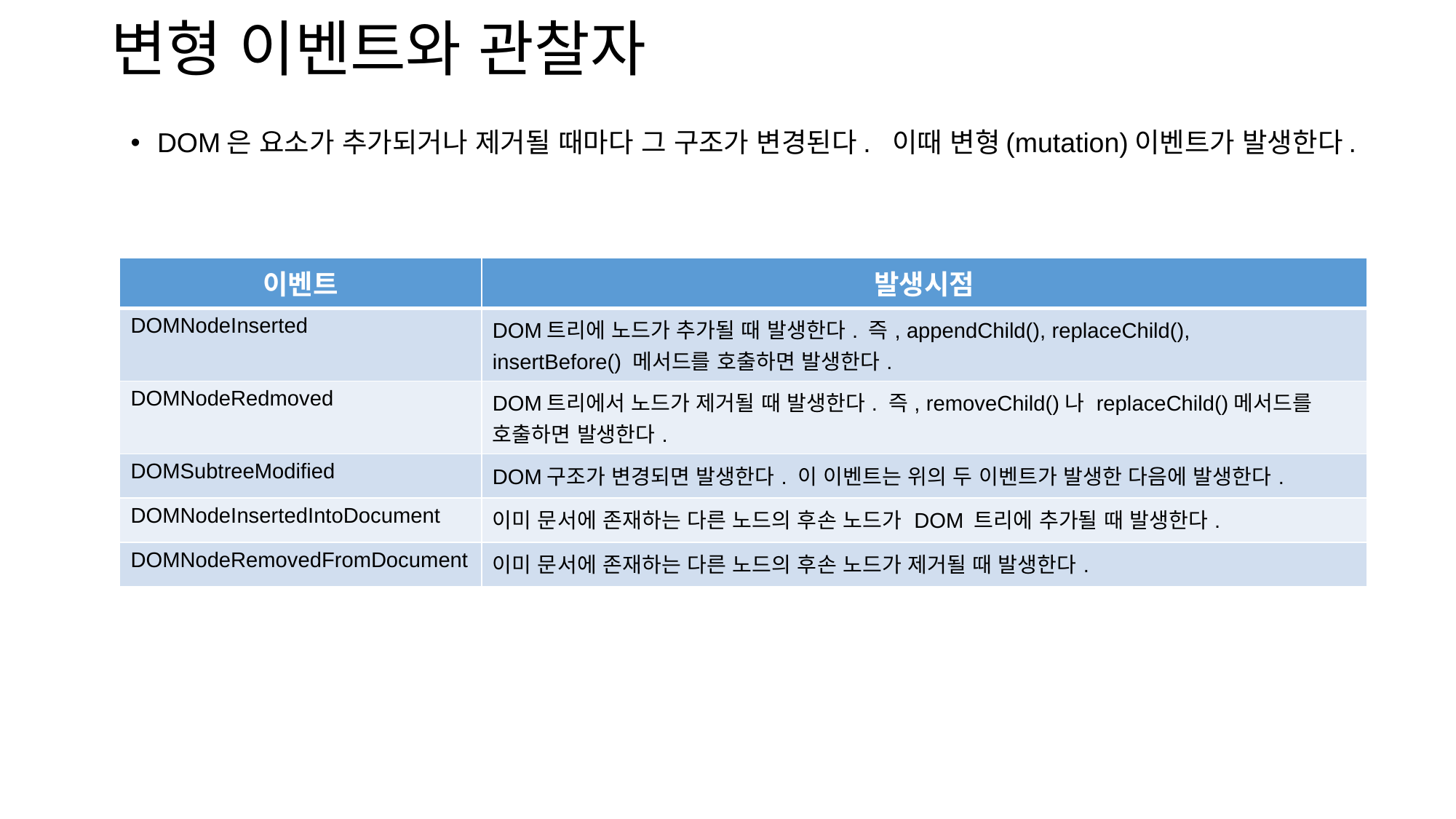

# 변형 이벤트와 관찰자
DOM은 요소가 추가되거나 제거될 때마다 그 구조가 변경된다.  이때 변형(mutation)이벤트가 발생한다.
| 이벤트 | 발생시점 |
| --- | --- |
| DOMNodeInserted | DOM트리에 노드가 추가될 때 발생한다. 즉, appendChild(), replaceChild(), insertBefore() 메서드를 호출하면 발생한다. |
| DOMNodeRedmoved | DOM트리에서 노드가 제거될 때 발생한다. 즉, removeChild()나 replaceChild()메서드를 호출하면 발생한다. |
| DOMSubtreeModified | DOM구조가 변경되면 발생한다. 이 이벤트는 위의 두 이벤트가 발생한 다음에 발생한다. |
| DOMNodeInsertedIntoDocument | 이미 문서에 존재하는 다른 노드의 후손 노드가 DOM 트리에 추가될 때 발생한다. |
| DOMNodeRemovedFromDocument | 이미 문서에 존재하는 다른 노드의 후손 노드가 제거될 때 발생한다. |